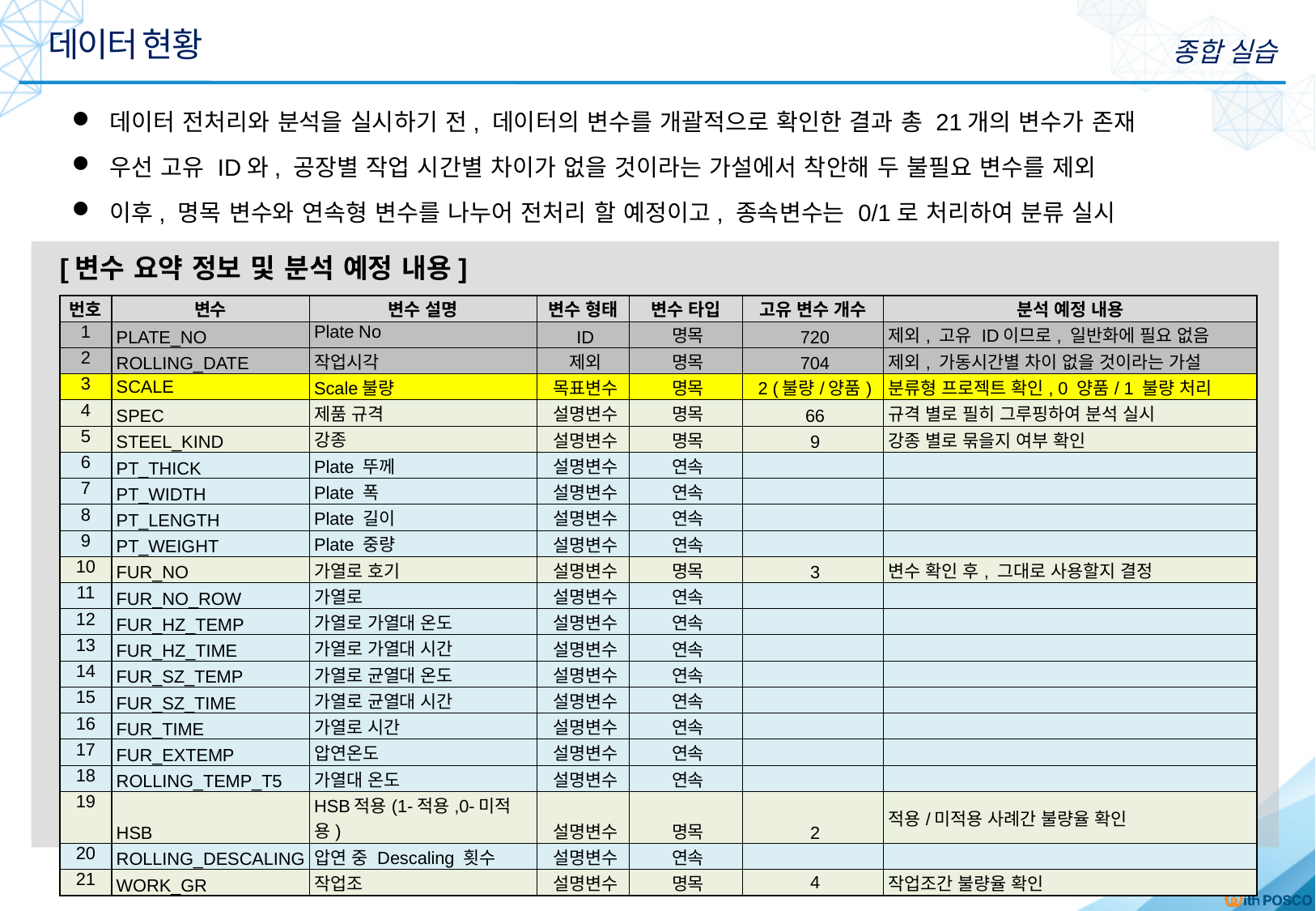

데이터 현황
종합 실습
데이터 전처리와 분석을 실시하기 전, 데이터의 변수를 개괄적으로 확인한 결과 총 21개의 변수가 존재
우선 고유 ID와, 공장별 작업 시간별 차이가 없을 것이라는 가설에서 착안해 두 불필요 변수를 제외
이후, 명목 변수와 연속형 변수를 나누어 전처리 할 예정이고, 종속변수는 0/1로 처리하여 분류 실시

[변수 요약 정보 및 분석 예정 내용]
| 번호 | 변수 | 변수 설명 | 변수 형태 | 변수 타입 | 고유 변수 개수 | 분석 예정 내용 |
| --- | --- | --- | --- | --- | --- | --- |
| 1 | PLATE\_NO | Plate No | ID | 명목 | 720 | 제외, 고유 ID이므로, 일반화에 필요 없음 |
| 2 | ROLLING\_DATE | 작업시각 | 제외 | 명목 | 704 | 제외, 가동시간별 차이 없을 것이라는 가설 |
| 3 | SCALE | Scale불량 | 목표변수 | 명목 | 2 (불량/양품) | 분류형 프로젝트 확인, 0 양품/ 1 불량 처리 |
| 4 | SPEC | 제품 규격 | 설명변수 | 명목 | 66 | 규격 별로 필히 그루핑하여 분석 실시 |
| 5 | STEEL\_KIND | 강종 | 설명변수 | 명목 | 9 | 강종 별로 묶을지 여부 확인 |
| 6 | PT\_THICK | Plate 뚜께 | 설명변수 | 연속 |  |  |
| 7 | PT\_WIDTH | Plate 폭 | 설명변수 | 연속 |  |  |
| 8 | PT\_LENGTH | Plate 길이 | 설명변수 | 연속 |  |  |
| 9 | PT\_WEIGHT | Plate 중량 | 설명변수 | 연속 |  |  |
| 10 | FUR\_NO | 가열로 호기 | 설명변수 | 명목 | 3 | 변수 확인 후, 그대로 사용할지 결정 |
| 11 | FUR\_NO\_ROW | 가열로 | 설명변수 | 연속 |  |  |
| 12 | FUR\_HZ\_TEMP | 가열로 가열대 온도 | 설명변수 | 연속 |  |  |
| 13 | FUR\_HZ\_TIME | 가열로 가열대 시간 | 설명변수 | 연속 |  |  |
| 14 | FUR\_SZ\_TEMP | 가열로 균열대 온도 | 설명변수 | 연속 |  |  |
| 15 | FUR\_SZ\_TIME | 가열로 균열대 시간 | 설명변수 | 연속 |  |  |
| 16 | FUR\_TIME | 가열로 시간 | 설명변수 | 연속 |  |  |
| 17 | FUR\_EXTEMP | 압연온도 | 설명변수 | 연속 |  |  |
| 18 | ROLLING\_TEMP\_T5 | 가열대 온도 | 설명변수 | 연속 |  |  |
| 19 | HSB | HSB적용(1-적용,0-미적용) | 설명변수 | 명목 | 2 | 적용/미적용 사례간 불량율 확인 |
| 20 | ROLLING\_DESCALING | 압연 중 Descaling 횟수 | 설명변수 | 연속 |  |  |
| 21 | WORK\_GR | 작업조 | 설명변수 | 명목 | 4 | 작업조간 불량율 확인 |